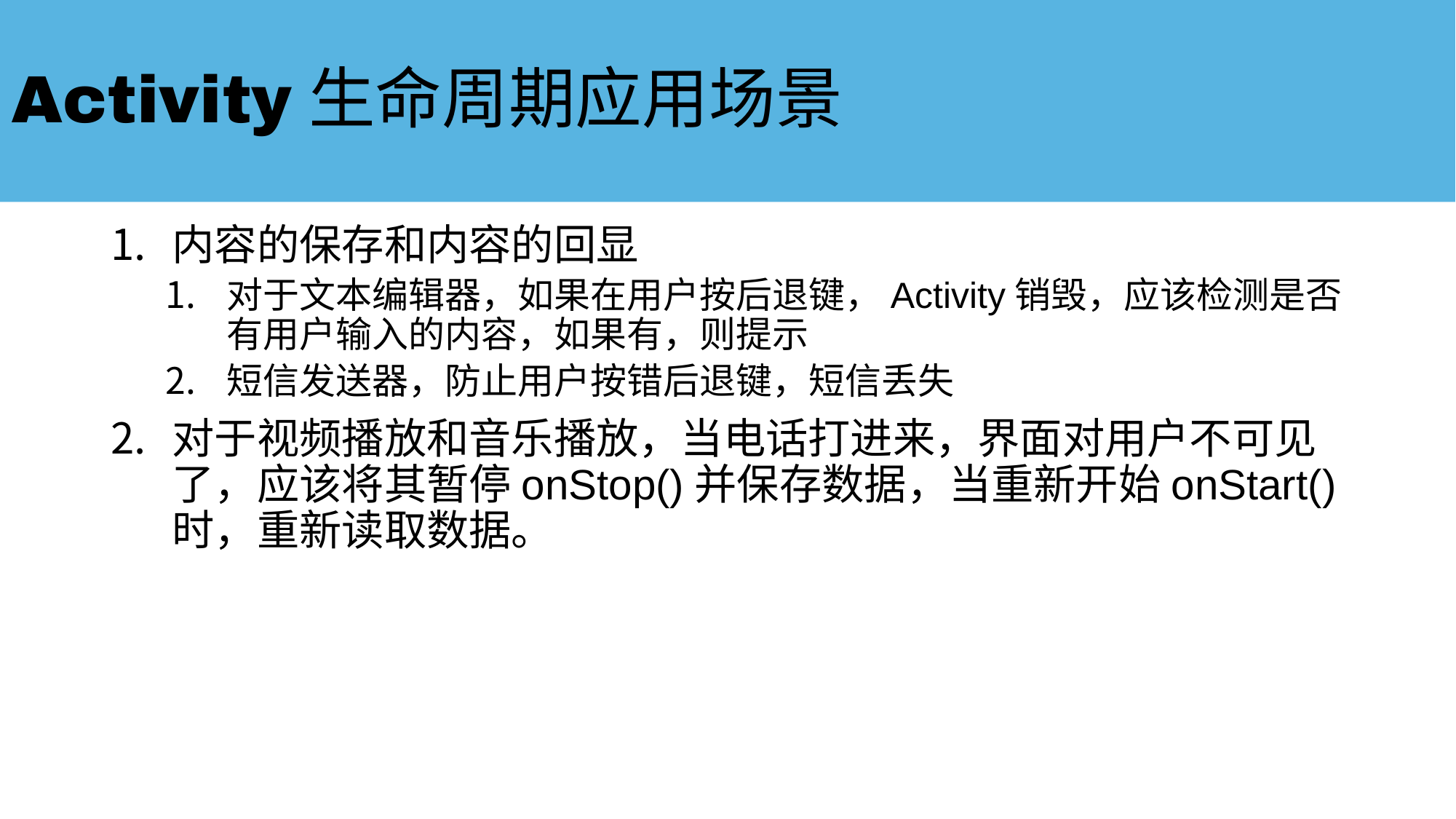

# Activity生命周期应用场景
内容的保存和内容的回显
对于文本编辑器，如果在用户按后退键，Activity销毁，应该检测是否有用户输入的内容，如果有，则提示
短信发送器，防止用户按错后退键，短信丢失
对于视频播放和音乐播放，当电话打进来，界面对用户不可见了，应该将其暂停onStop()并保存数据，当重新开始onStart()时，重新读取数据。